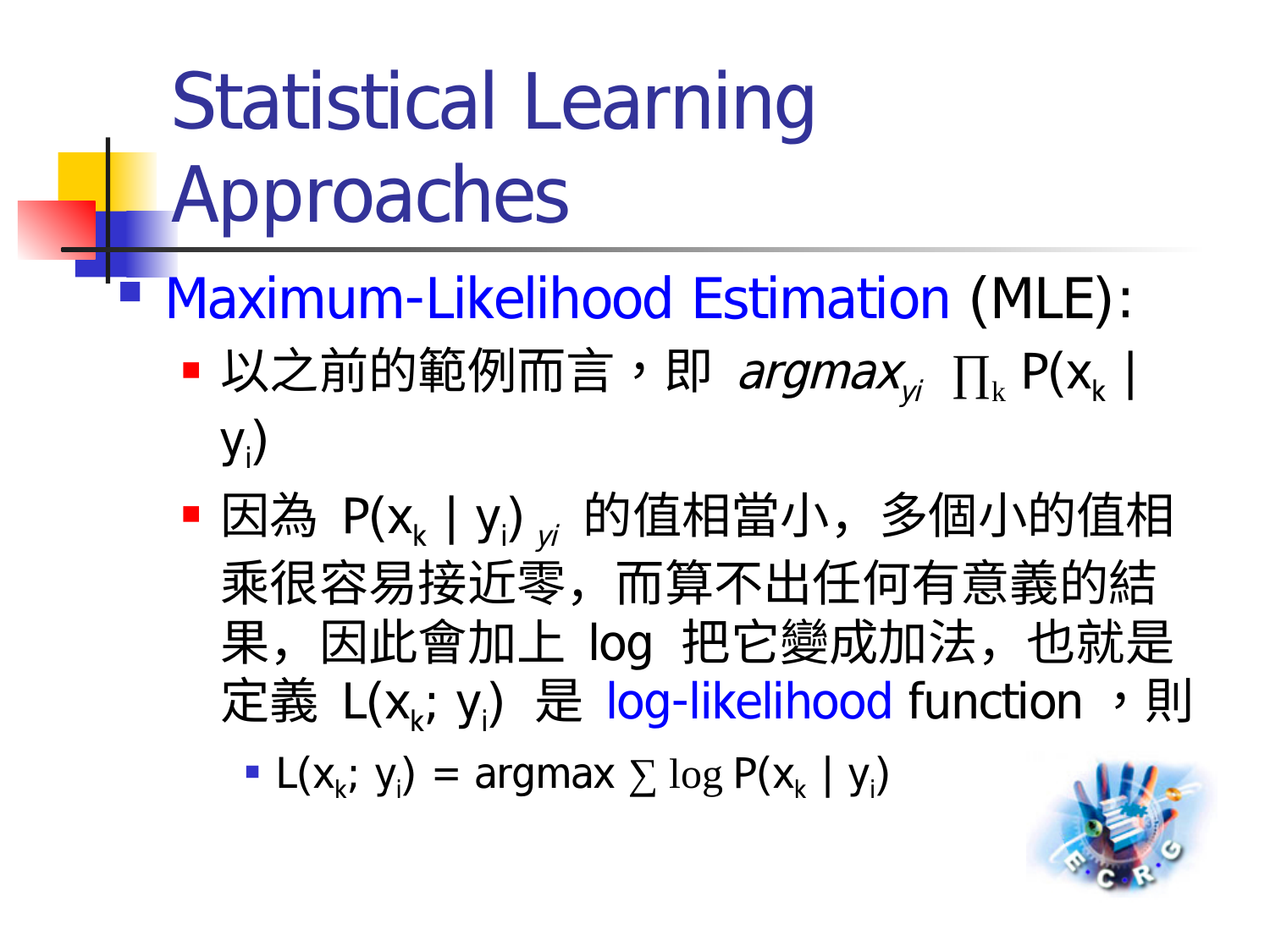

# Statistical Learning Approaches
Maximum-Likelihood Estimation (MLE):
以之前的範例而言，即 argmaxyi  ∏k P(xk | yi)
因為 P(xk | yi) yi 的值相當小，多個小的值相乘很容易接近零，而算不出任何有意義的結果，因此會加上 log 把它變成加法，也就是定義 L(xk; yi) 是 log-likelihood function，則
L(xk; yi) = argmax ∑ log P(xk | yi)